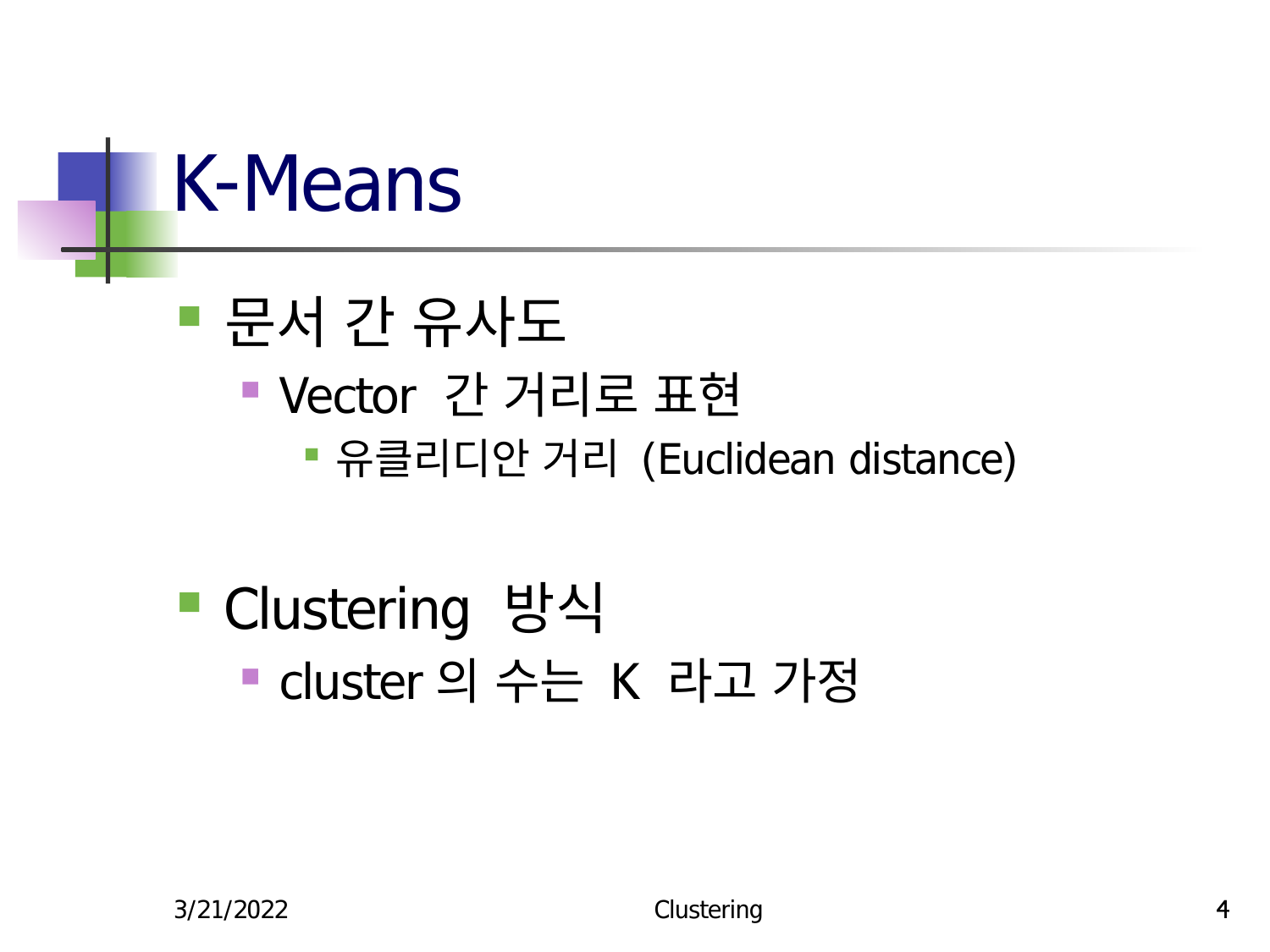

# K-Means
문서 간 유사도
Vector 간 거리로 표현
유클리디안 거리 (Euclidean distance)

Clustering 방식
cluster의 수는 K 라고 가정
3/21/2022
Clustering
4